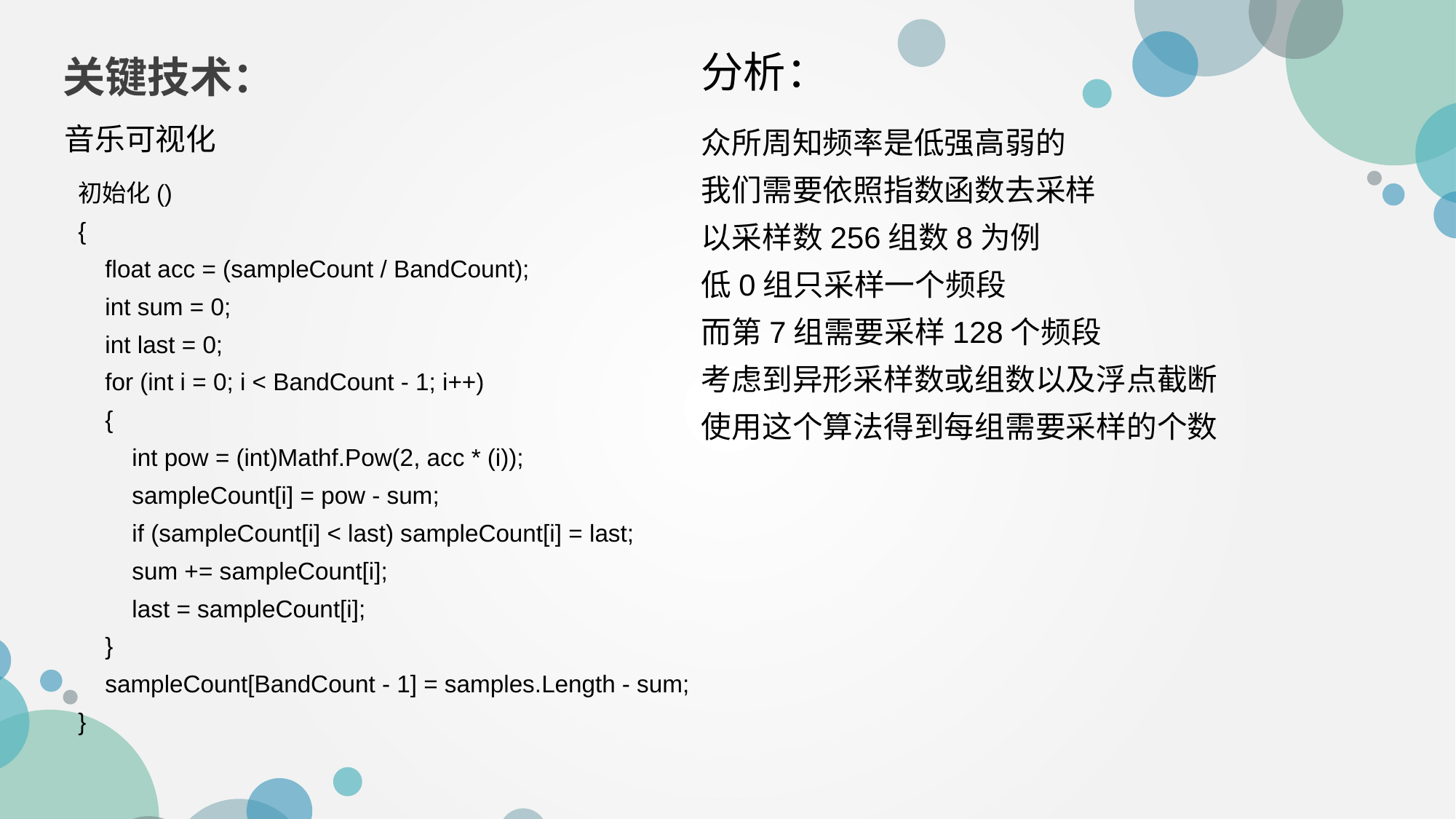

关键技术：

分析：
音乐可视化
众所周知频率是低强高弱的
我们需要依照指数函数去采样
以采样数256组数8为例
低0组只采样一个频段
而第7组需要采样128个频段
考虑到异形采样数或组数以及浮点截断
使用这个算法得到每组需要采样的个数

初始化()
{
    float acc = (sampleCount / BandCount);
    int sum = 0;
    int last = 0;
    for (int i = 0; i < BandCount - 1; i++)
    {
        int pow = (int)Mathf.Pow(2, acc * (i));
        sampleCount[i] = pow - sum;
        if (sampleCount[i] < last) sampleCount[i] = last;
        sum += sampleCount[i];
        last = sampleCount[i];
    }
    sampleCount[BandCount - 1] = samples.Length - sum;
}